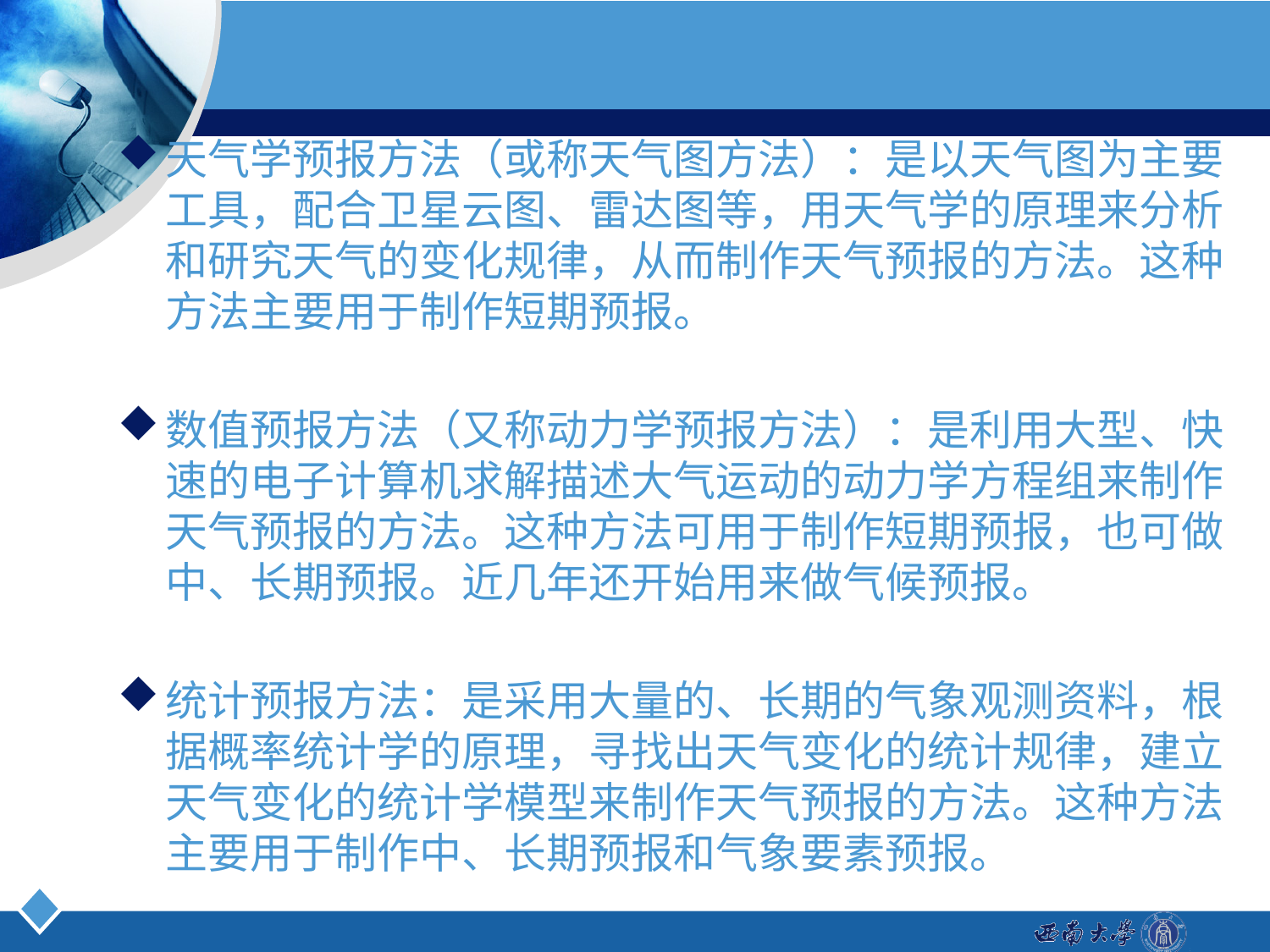

天气学预报方法（或称天气图方法）：是以天气图为主要工具，配合卫星云图、雷达图等，用天气学的原理来分析和研究天气的变化规律，从而制作天气预报的方法。这种方法主要用于制作短期预报。

数值预报方法（又称动力学预报方法）：是利用大型、快速的电子计算机求解描述大气运动的动力学方程组来制作天气预报的方法。这种方法可用于制作短期预报，也可做中、长期预报。近几年还开始用来做气候预报。

统计预报方法：是采用大量的、长期的气象观测资料，根据概率统计学的原理，寻找出天气变化的统计规律，建立天气变化的统计学模型来制作天气预报的方法。这种方法主要用于制作中、长期预报和气象要素预报。